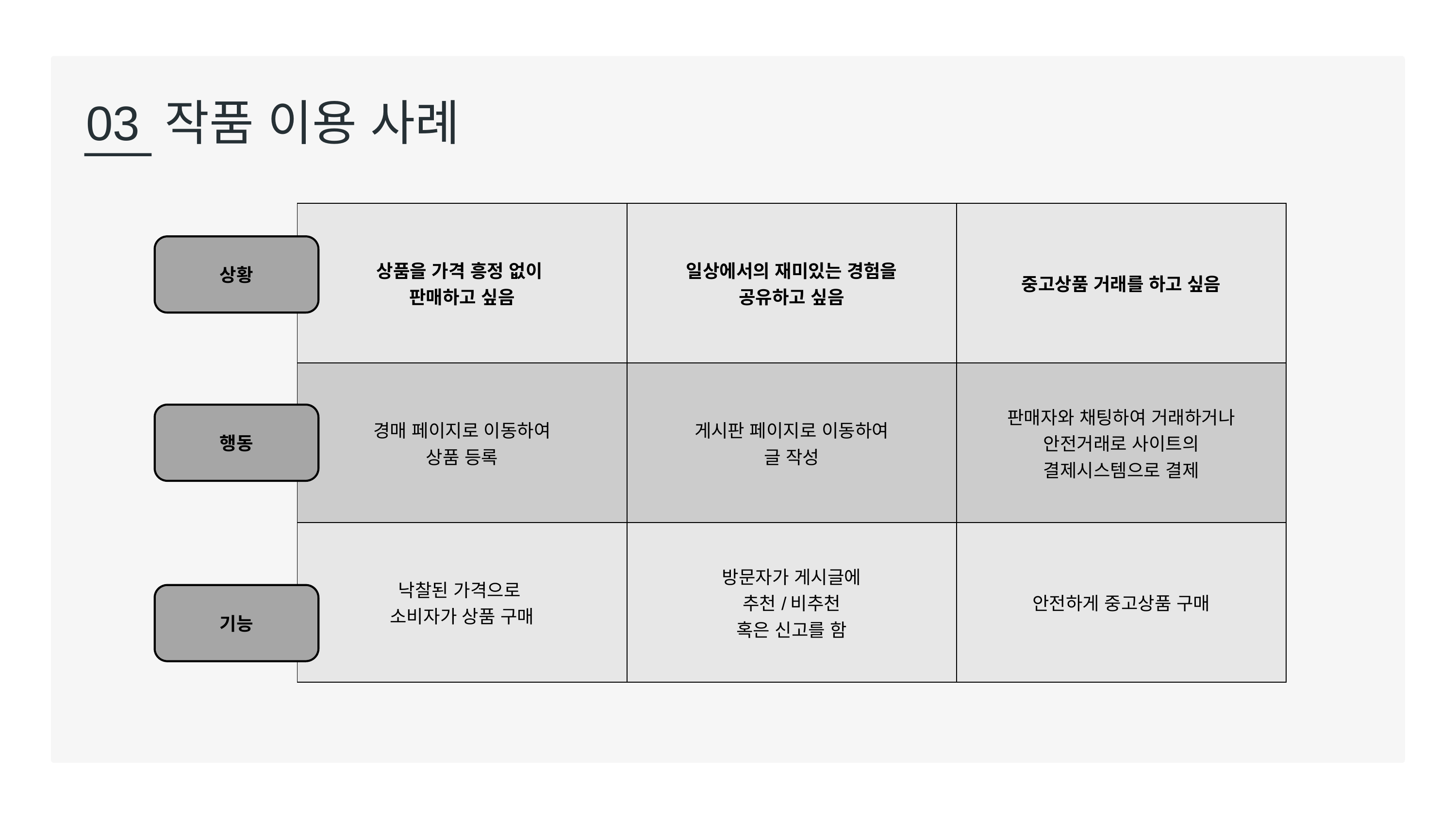

03 작품 이용 사례

| 상품을 가격 흥정 없이 판매하고 싶음 | 일상에서의 재미있는 경험을 공유하고 싶음 | 중고상품 거래를 하고 싶음 |
| --- | --- | --- |
| 경매 페이지로 이동하여 상품 등록 | 게시판 페이지로 이동하여 글 작성 | 판매자와 채팅하여 거래하거나 안전거래로 사이트의 결제시스템으로 결제 |
| 낙찰된 가격으로 소비자가 상품 구매 | 방문자가 게시글에 추천/비추천 혹은 신고를 함 | 안전하게 중고상품 구매 |
상황
행동
기능